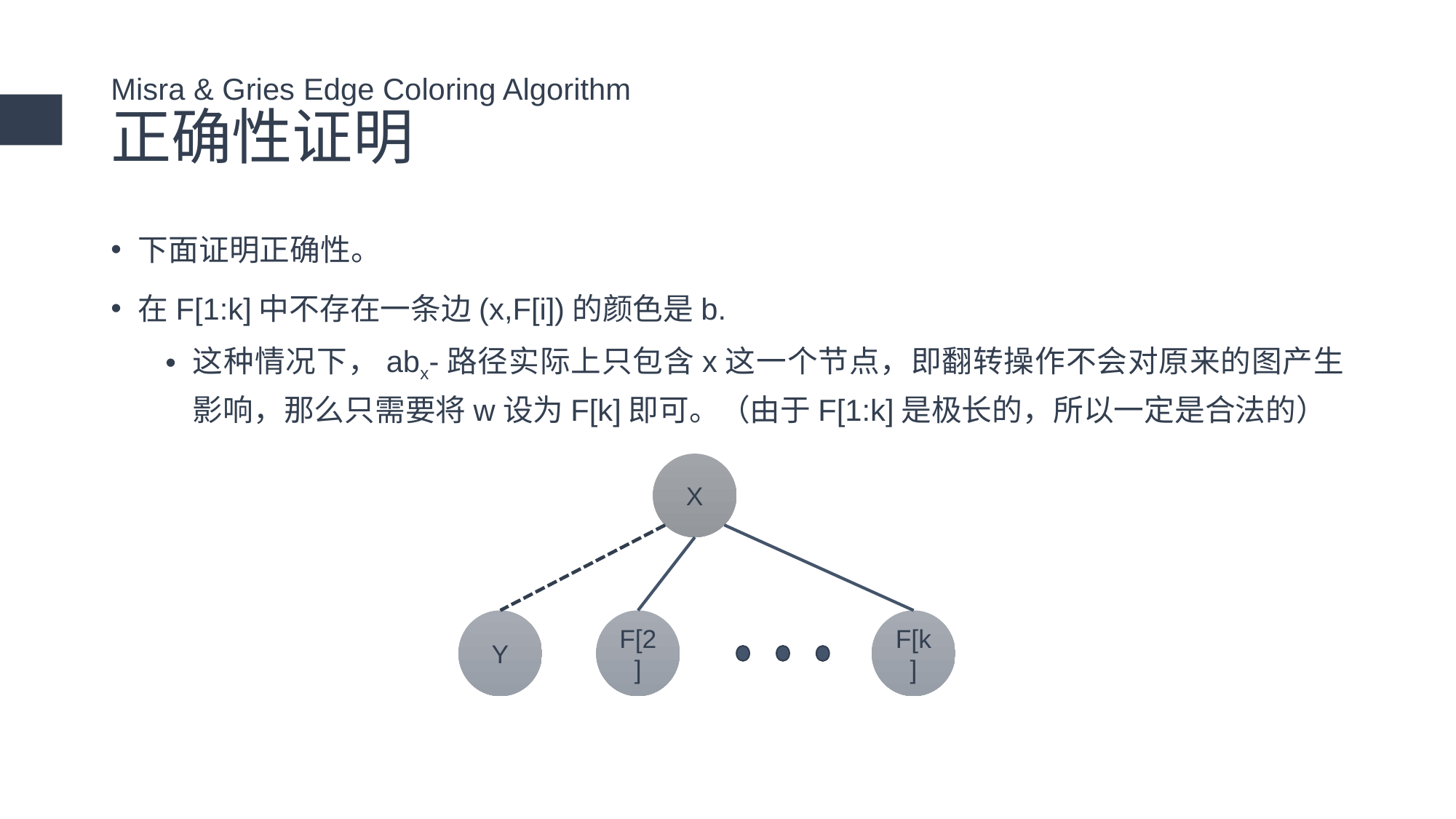

# Misra & Gries Edge Coloring Algorithm 正确性证明
下面证明正确性。
在F[1:k]中不存在一条边(x,F[i])的颜色是b.
这种情况下，abx-路径实际上只包含x这一个节点，即翻转操作不会对原来的图产生影响，那么只需要将w设为F[k]即可。（由于F[1:k]是极长的，所以一定是合法的）

X
Y
F[2]
F[k]